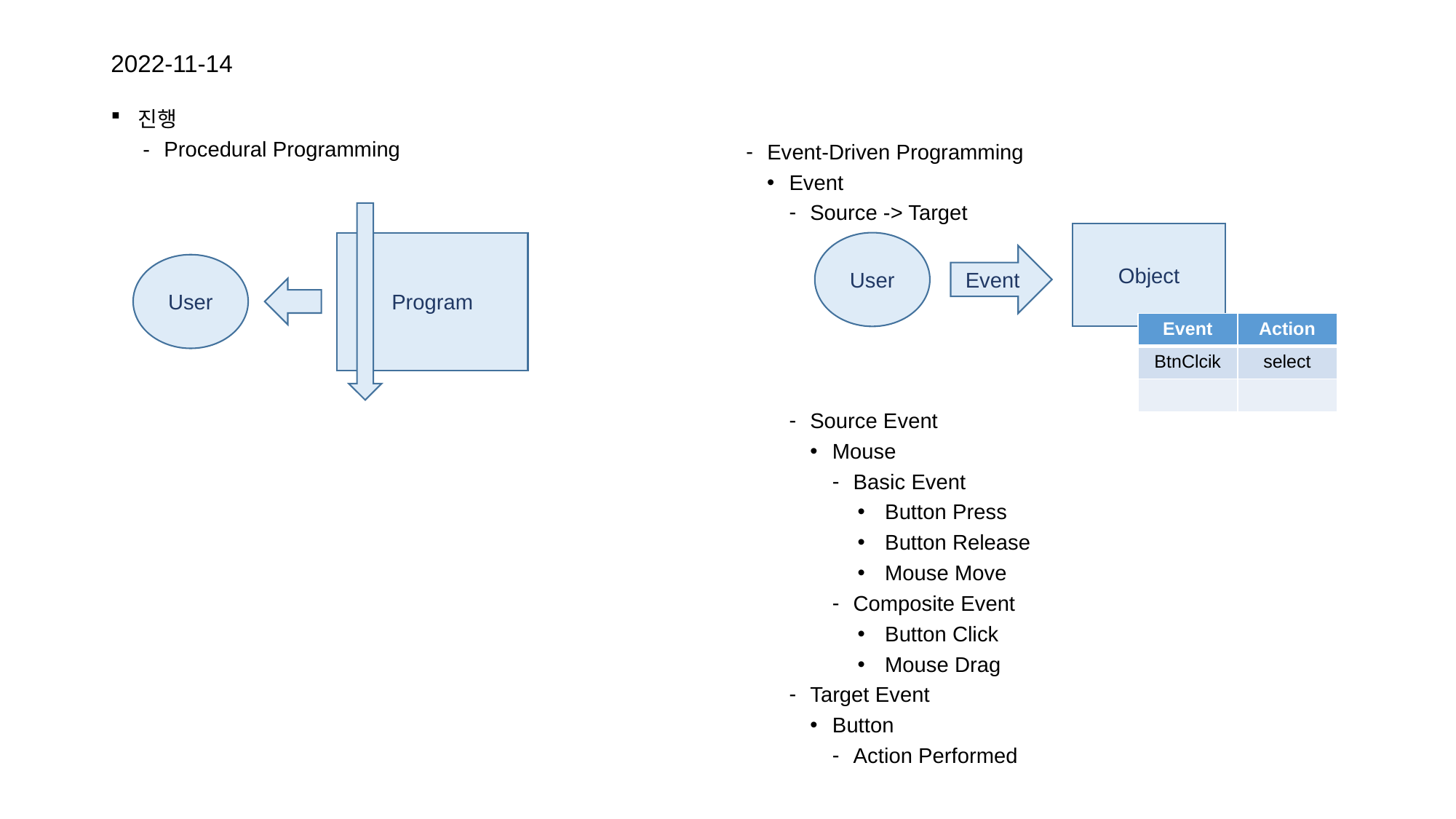

# 2022-11-14

Event-Driven Programming
Event
Source -> Target

Source Event
Mouse
Basic Event
Button Press
Button Release
Mouse Move
Composite Event
Button Click
Mouse Drag
Target Event
Button
Action Performed

진행
Procedural Programming

Object
User
Program
Event
User

| Event | Action |
| --- | --- |
| BtnClcik | select |
|  |  |